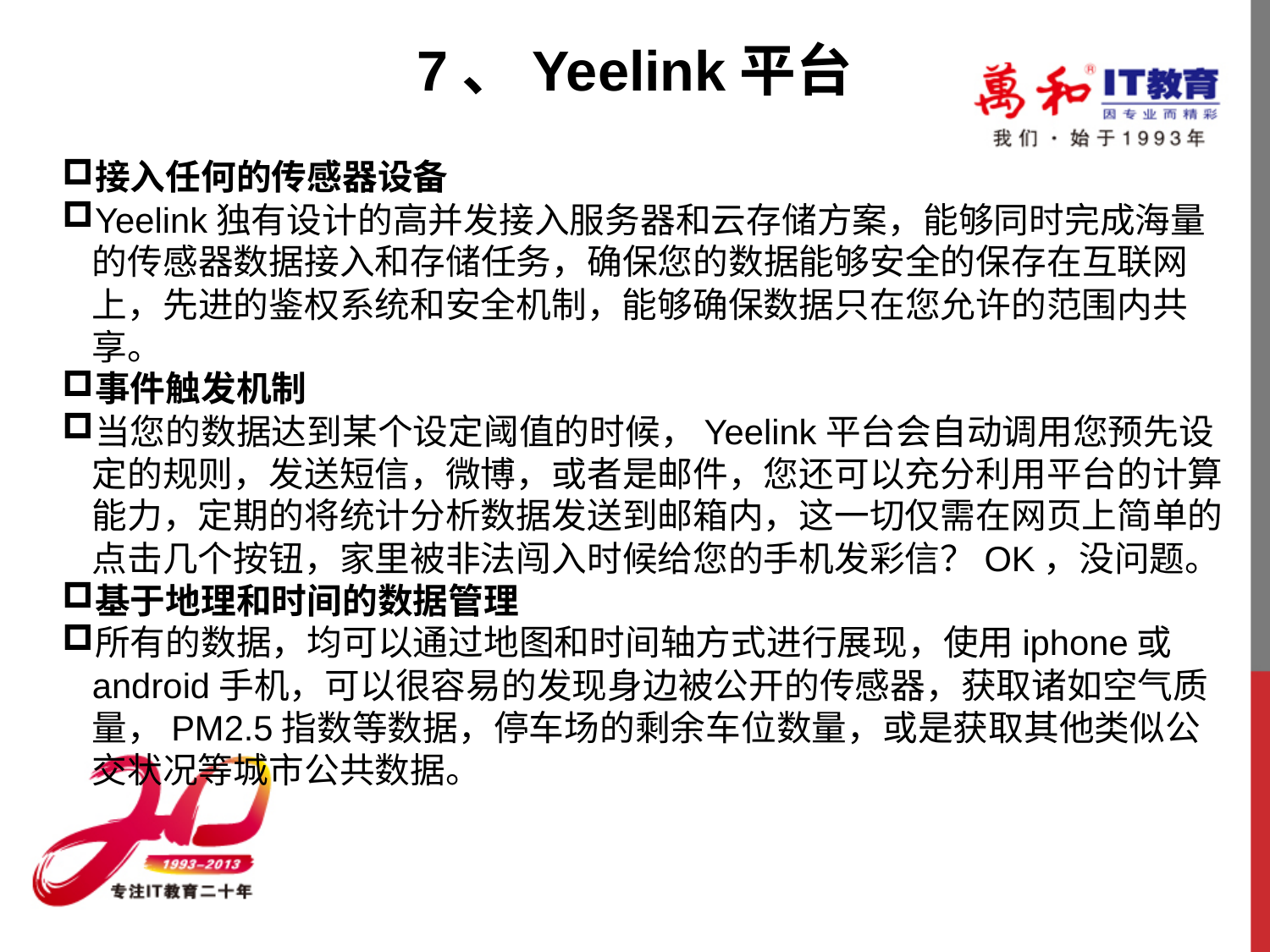

# 7、Yeelink平台
接入任何的传感器设备
Yeelink独有设计的高并发接入服务器和云存储方案，能够同时完成海量的传感器数据接入和存储任务，确保您的数据能够安全的保存在互联网上，先进的鉴权系统和安全机制，能够确保数据只在您允许的范围内共享。
事件触发机制
当您的数据达到某个设定阈值的时候，Yeelink平台会自动调用您预先设定的规则，发送短信，微博，或者是邮件，您还可以充分利用平台的计算能力，定期的将统计分析数据发送到邮箱内，这一切仅需在网页上简单的点击几个按钮，家里被非法闯入时候给您的手机发彩信？OK，没问题。
基于地理和时间的数据管理
所有的数据，均可以通过地图和时间轴方式进行展现，使用iphone或android手机，可以很容易的发现身边被公开的传感器，获取诸如空气质量，PM2.5指数等数据，停车场的剩余车位数量，或是获取其他类似公交状况等城市公共数据。